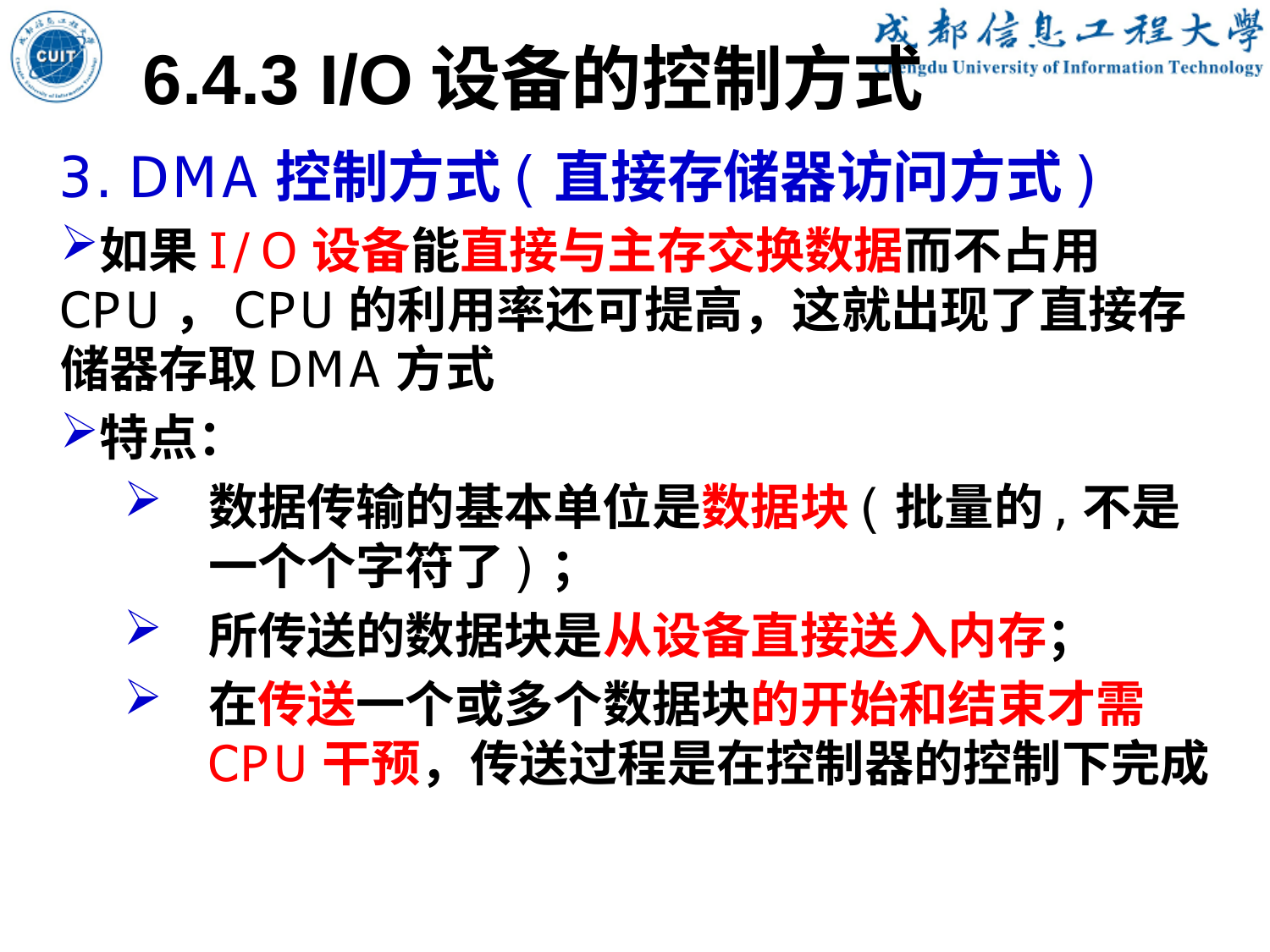

6.4.3 I/O设备的控制方式
3. DMA控制方式(直接存储器访问方式)
如果I/O设备能直接与主存交换数据而不占用CPU，CPU的利用率还可提高，这就出现了直接存储器存取DMA方式
特点：
数据传输的基本单位是数据块(批量的,不是一个个字符了)；
所传送的数据块是从设备直接送入内存；
在传送一个或多个数据块的开始和结束才需CPU干预，传送过程是在控制器的控制下完成